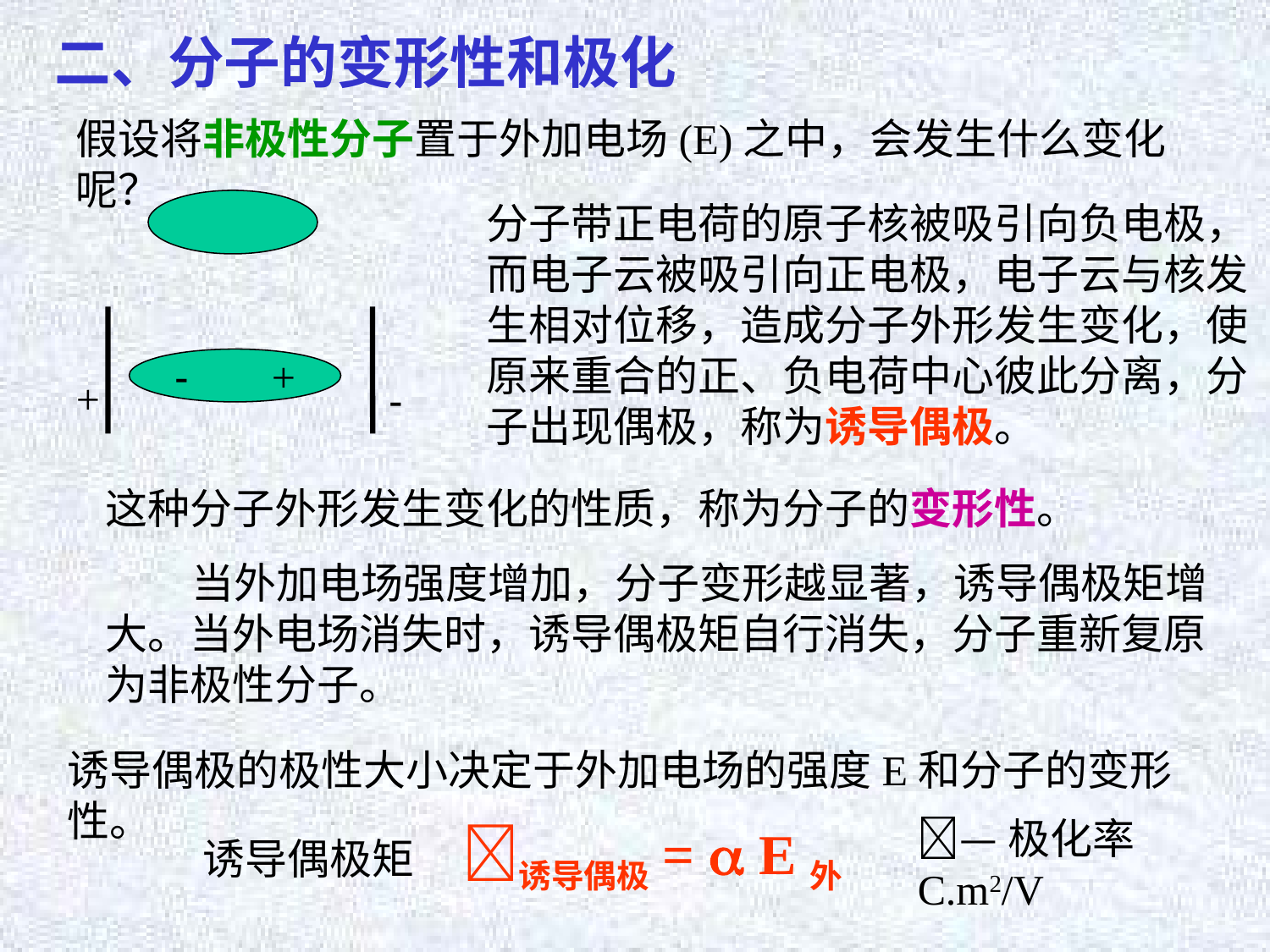

二、分子的变形性和极化
假设将非极性分子置于外加电场(E)之中，会发生什么变化呢？

分子带正电荷的原子核被吸引向负电极，而电子云被吸引向正电极，电子云与核发生相对位移，造成分子外形发生变化，使原来重合的正、负电荷中心彼此分离，分子出现偶极，称为诱导偶极。

-       +
+
-
这种分子外形发生变化的性质，称为分子的变形性。
        当外加电场强度增加，分子变形越显著，诱导偶极矩增大。当外电场消失时，诱导偶极矩自行消失，分子重新复原为非极性分子。
诱导偶极的极性大小决定于外加电场的强度E和分子的变形性。
α—极化率
C.m2/V
诱导偶极矩     μ诱导偶极= α E外